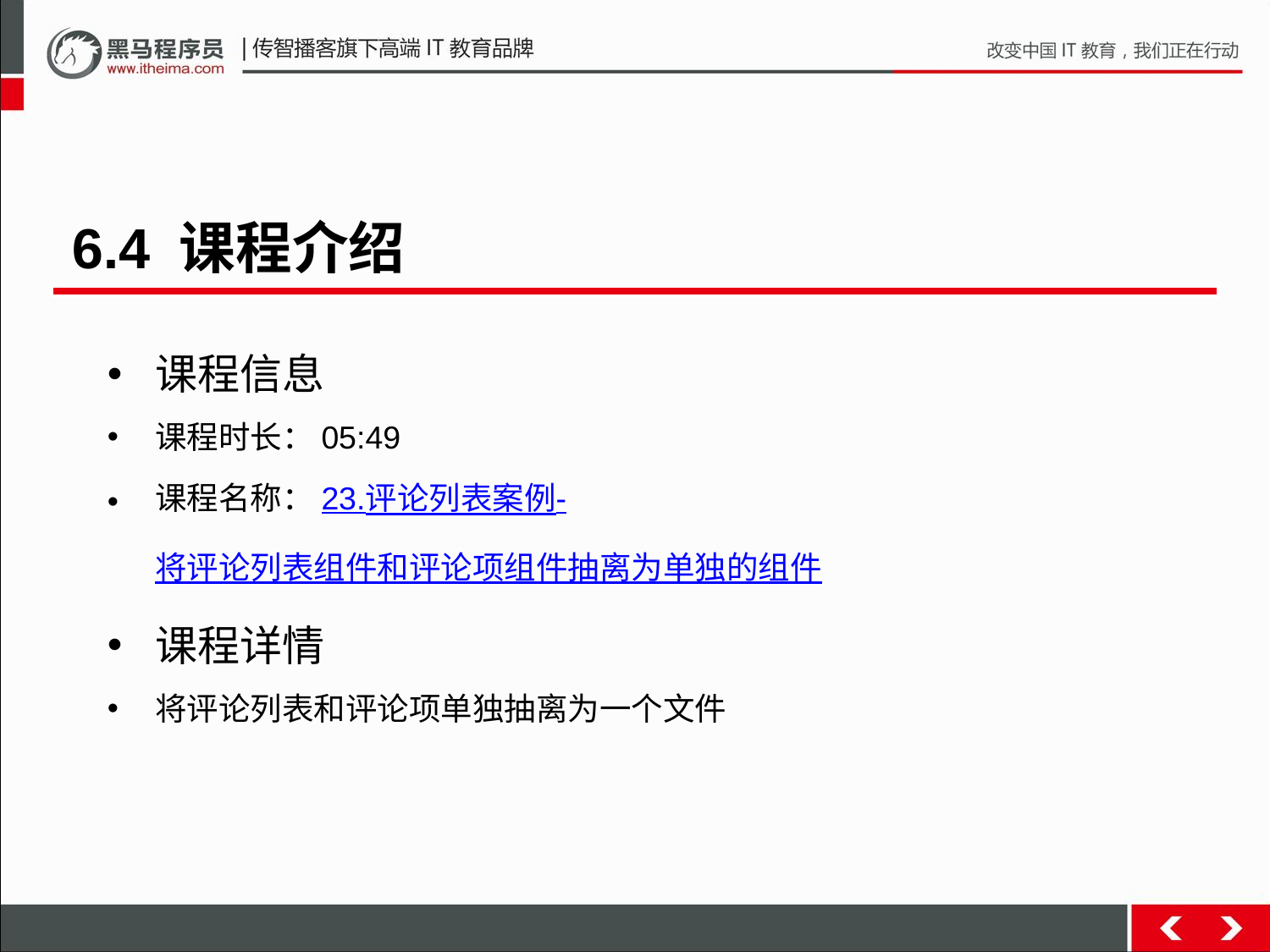

6.4 课程介绍
课程信息
课程时长：05:49
课程名称：23.评论列表案例-将评论列表组件和评论项组件抽离为单独的组件
课程详情
将评论列表和评论项单独抽离为一个文件